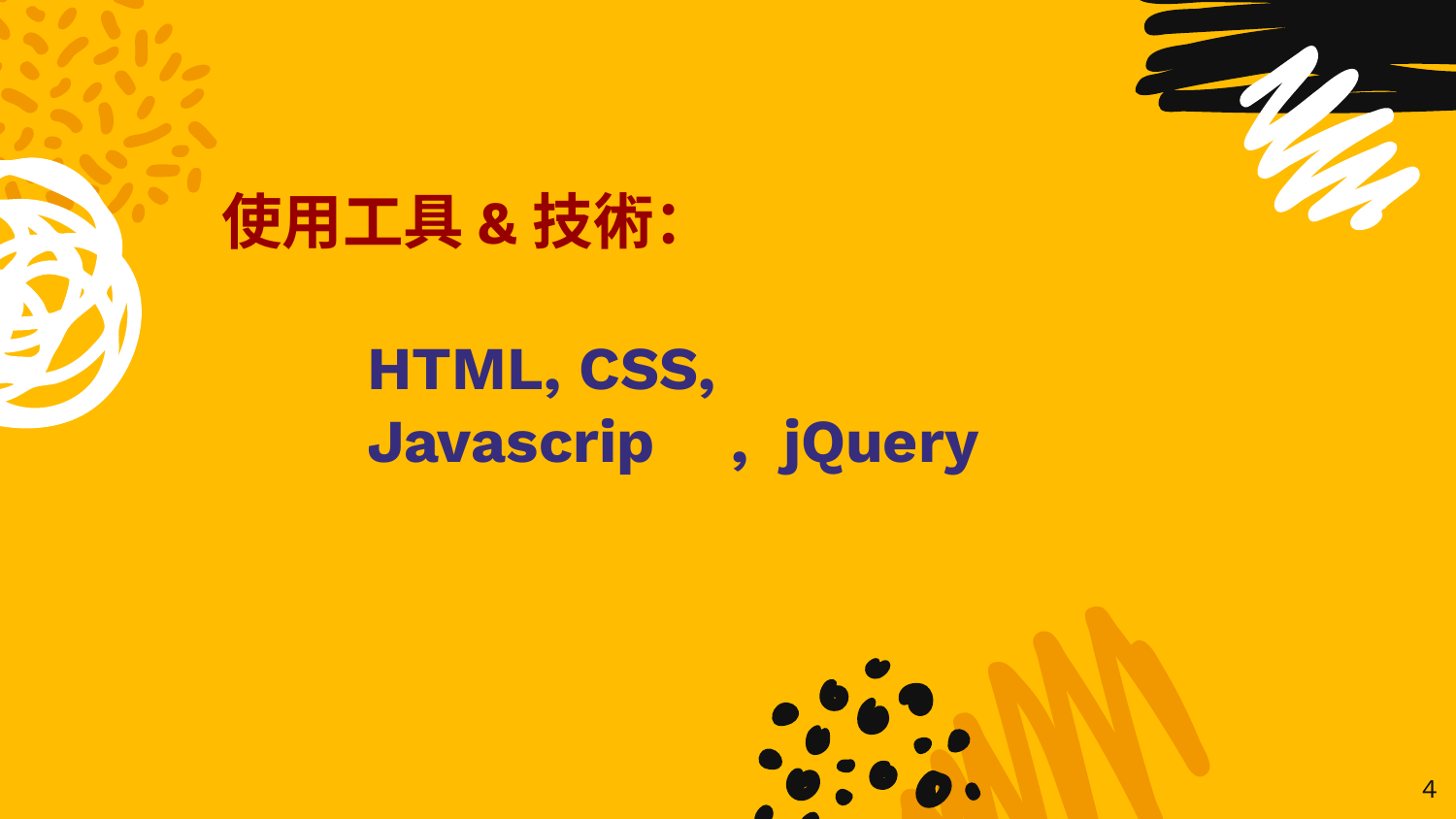

使用工具&技術：

HTML, CSS,
Javascrip	,  jQuery

4